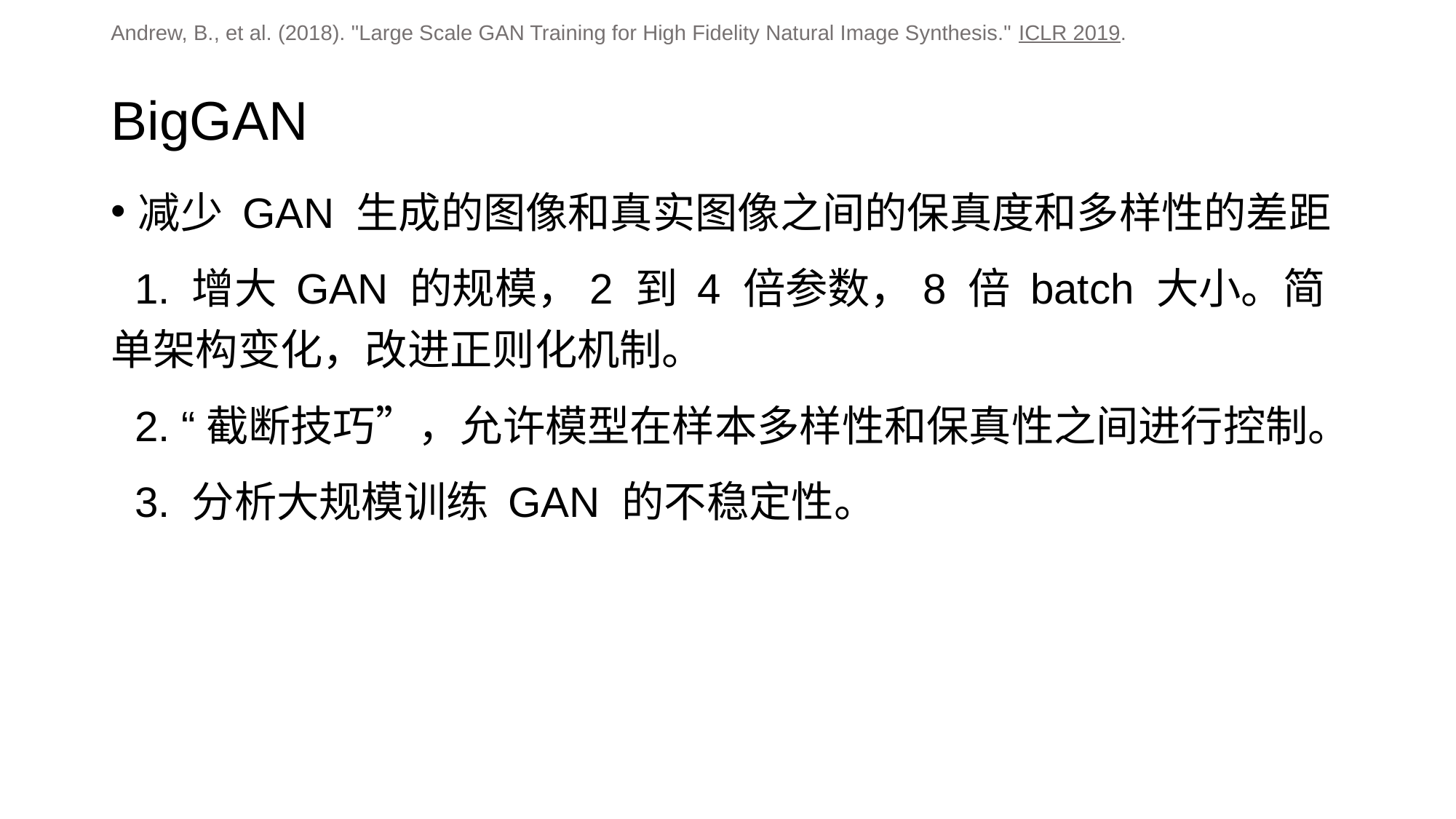

Andrew, B., et al. (2018). "Large Scale GAN Training for High Fidelity Natural Image Synthesis." ICLR 2019.
# BigGAN
减少 GAN 生成的图像和真实图像之间的保真度和多样性的差距
  1. 增大 GAN 的规模，2 到 4 倍参数，8 倍 batch 大小。简单架构变化，改进正则化机制。
  2. “截断技巧”，允许模型在样本多样性和保真性之间进行控制。
  3. 分析大规模训练 GAN 的不稳定性。